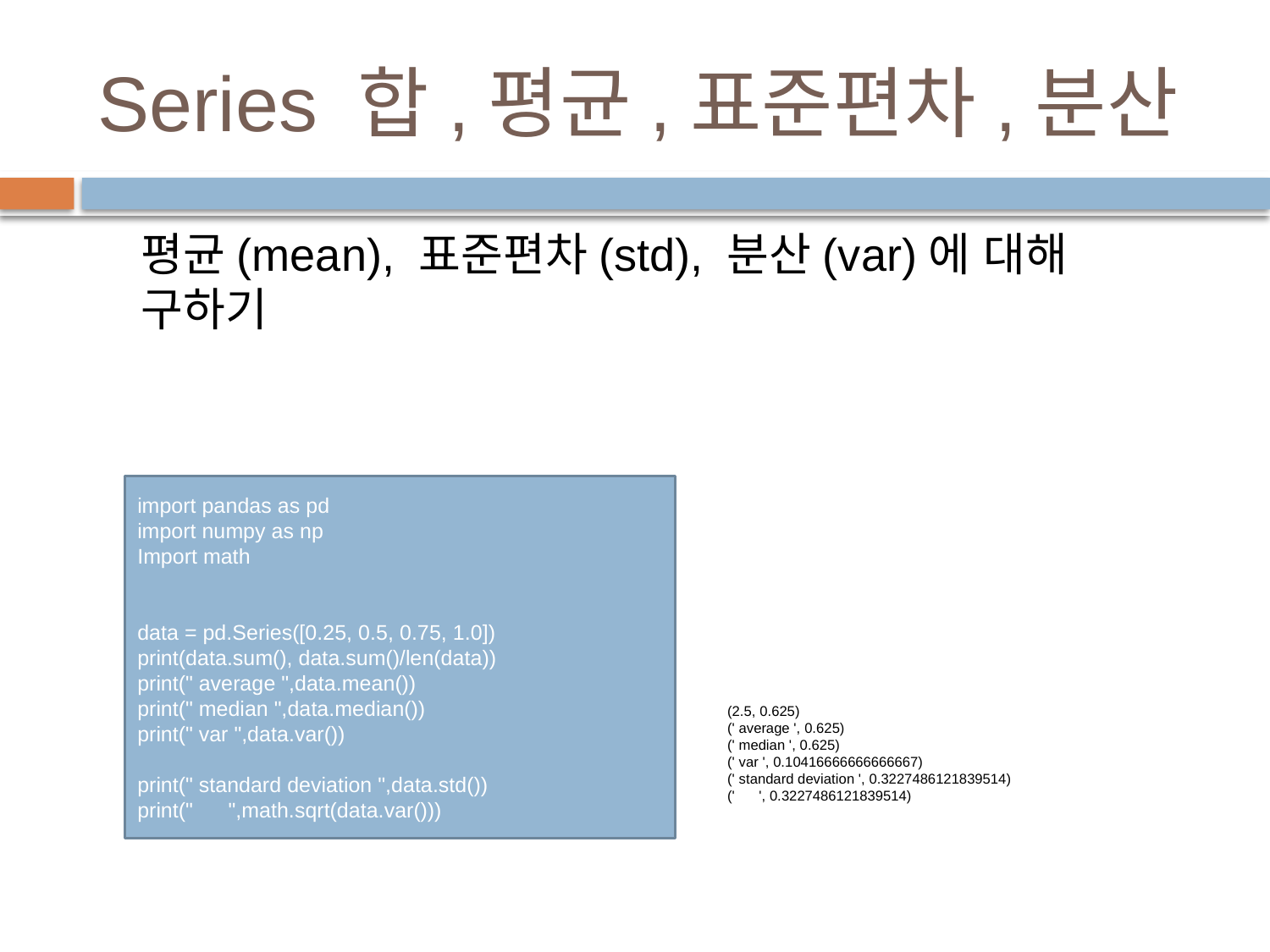

# Series 합,평균,표준편차,분산
평균(mean), 표준편차(std), 분산(var)에 대해 구하기
import pandas as pd
import numpy as np
Import math

data = pd.Series([0.25, 0.5, 0.75, 1.0])
print(data.sum(), data.sum()/len(data))
print(" average ",data.mean())
print(" median ",data.median())
print(" var ",data.var())

print(" standard deviation ",data.std())
print("      ",math.sqrt(data.var()))
(2.5, 0.625)
(' average ', 0.625)
(' median ', 0.625)
(' var ', 0.10416666666666667)
(' standard deviation ', 0.3227486121839514)
('      ', 0.3227486121839514)